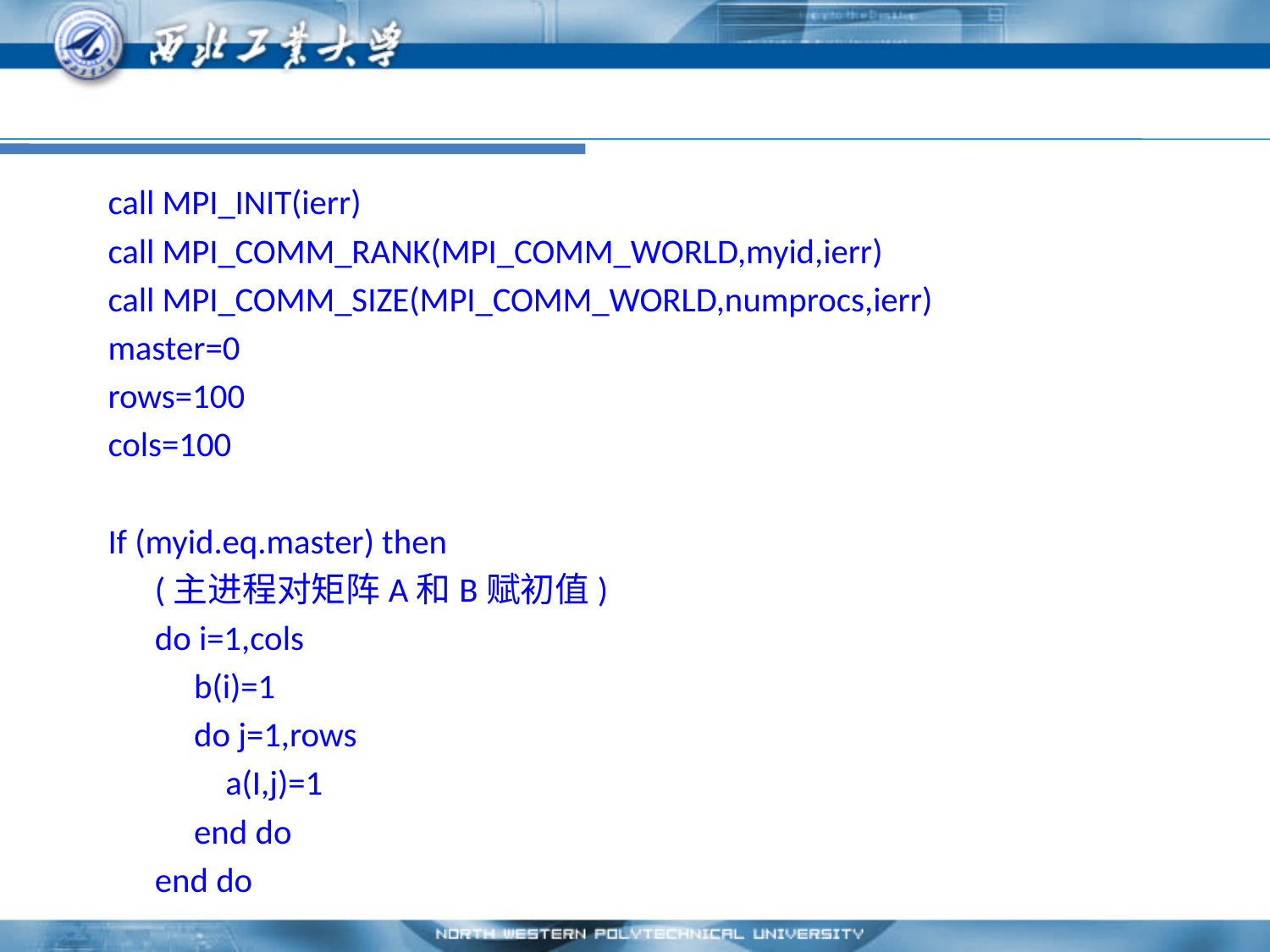

call MPI_INIT(ierr)
call MPI_COMM_RANK(MPI_COMM_WORLD,myid,ierr)
call MPI_COMM_SIZE(MPI_COMM_WORLD,numprocs,ierr)
master=0
rows=100
cols=100

If (myid.eq.master) then
      (主进程对矩阵A和B赋初值)
      do i=1,cols
           b(i)=1
           do j=1,rows
               a(I,j)=1
           end do
      end do